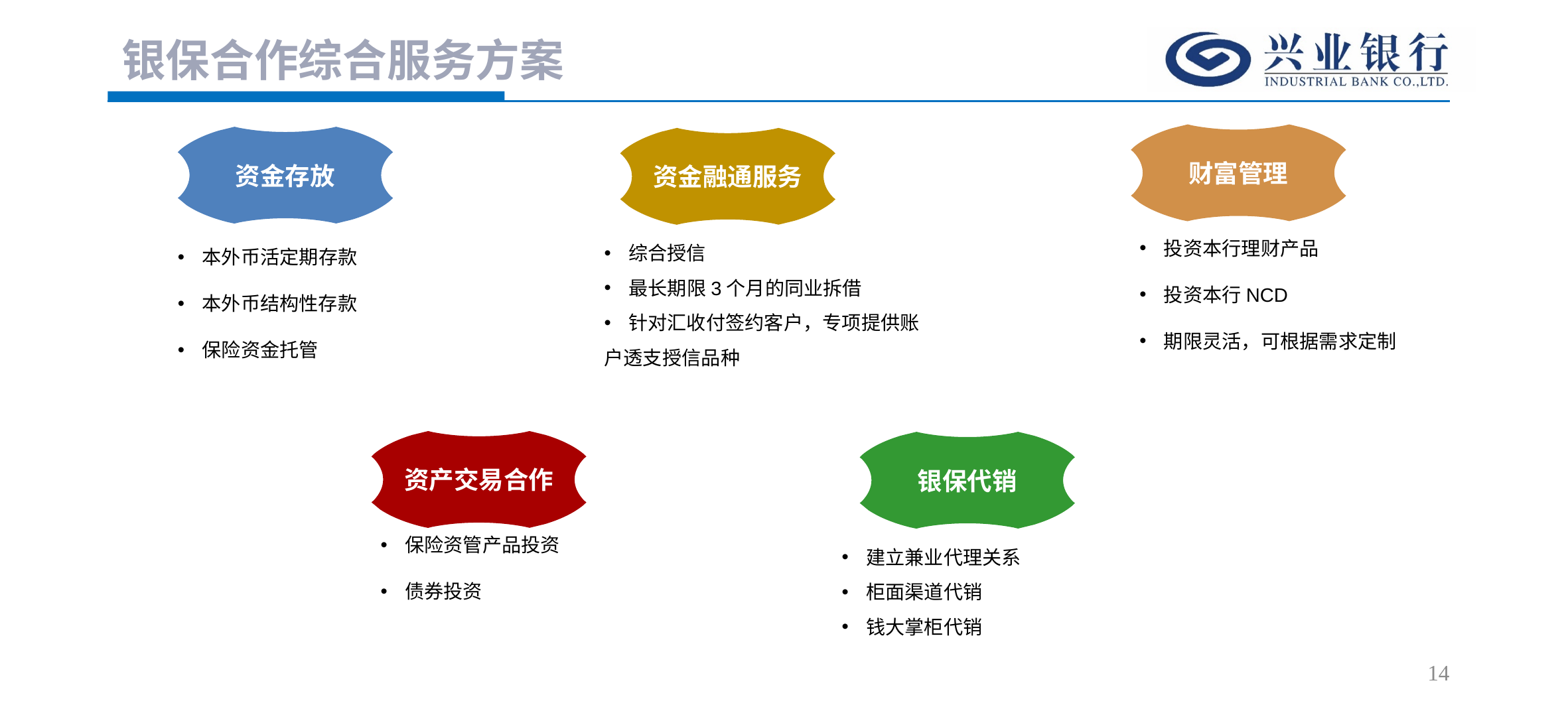

银保合作综合服务方案

财富管理
资金存放
资金融通服务
   综合授信
   最长期限3个月的同业拆借
   针对汇收付签约客户，专项提供账  户透支授信品种

   投资本行理财产品

   投资本行NCD

   期限灵活，可根据需求定制
   本外币活定期存款

   本外币结构性存款

   保险资金托管
资产交易合作
银保代销
   保险资管产品投资

   债券投资
   建立兼业代理关系
   柜面渠道代销
   钱大掌柜代销
14